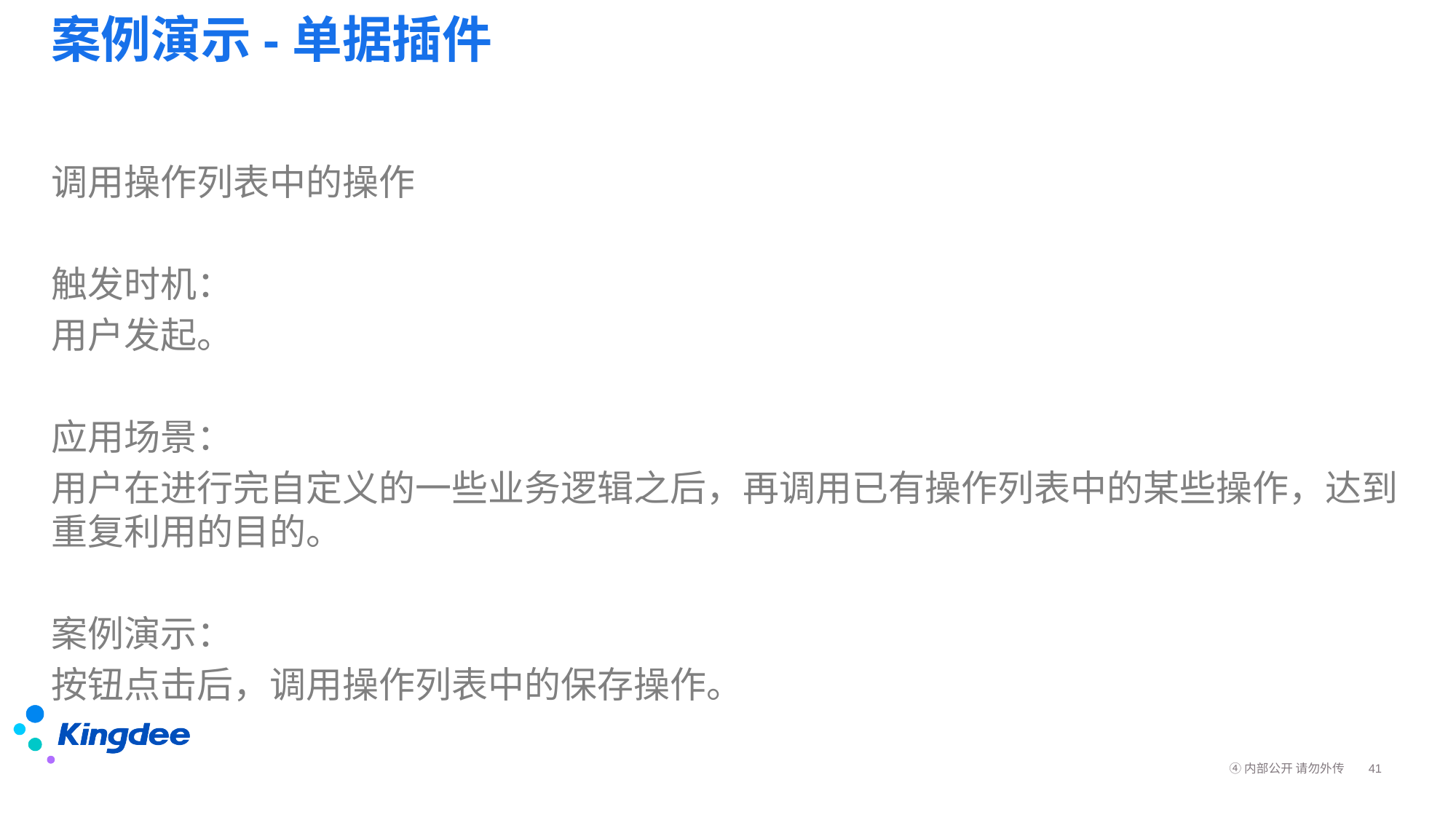

# 案例演示-单据插件

调用操作列表中的操作

触发时机：
用户发起。

应用场景：
用户在进行完自定义的一些业务逻辑之后，再调用已有操作列表中的某些操作，达到重复利用的目的。

案例演示：
按钮点击后，调用操作列表中的保存操作。